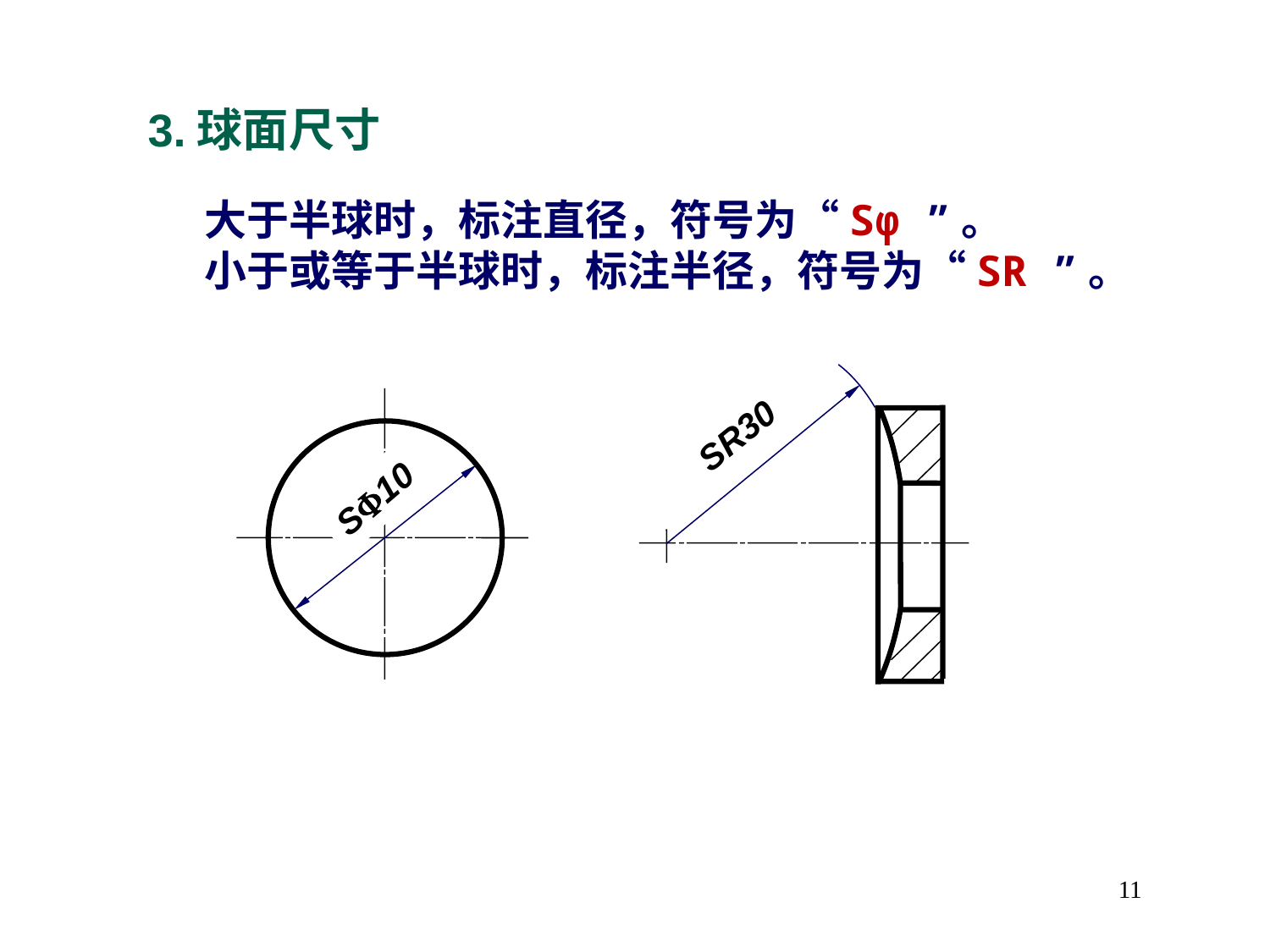

3.球面尺寸
大于半球时，标注直径，符号为“Sφ ”。
小于或等于半球时，标注半径，符号为“SR ”。

SR30

SΦ10
11